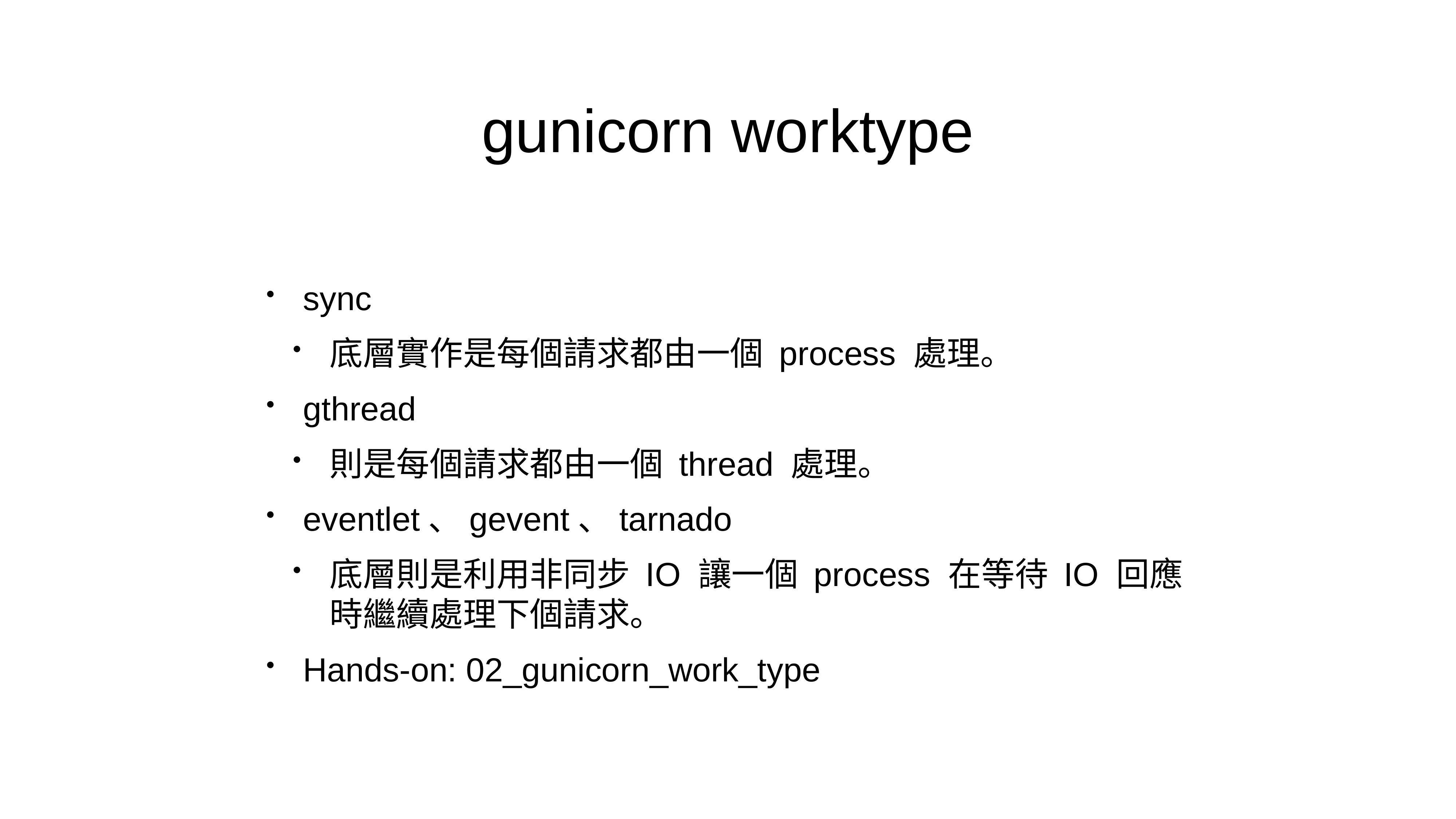

# gunicorn worktype
sync
底層實作是每個請求都由一個 process 處理。
gthread
則是每個請求都由一個 thread 處理。
eventlet、gevent、tarnado
底層則是利用非同步 IO 讓一個 process 在等待 IO 回應時繼續處理下個請求。
Hands-on: 02_gunicorn_work_type